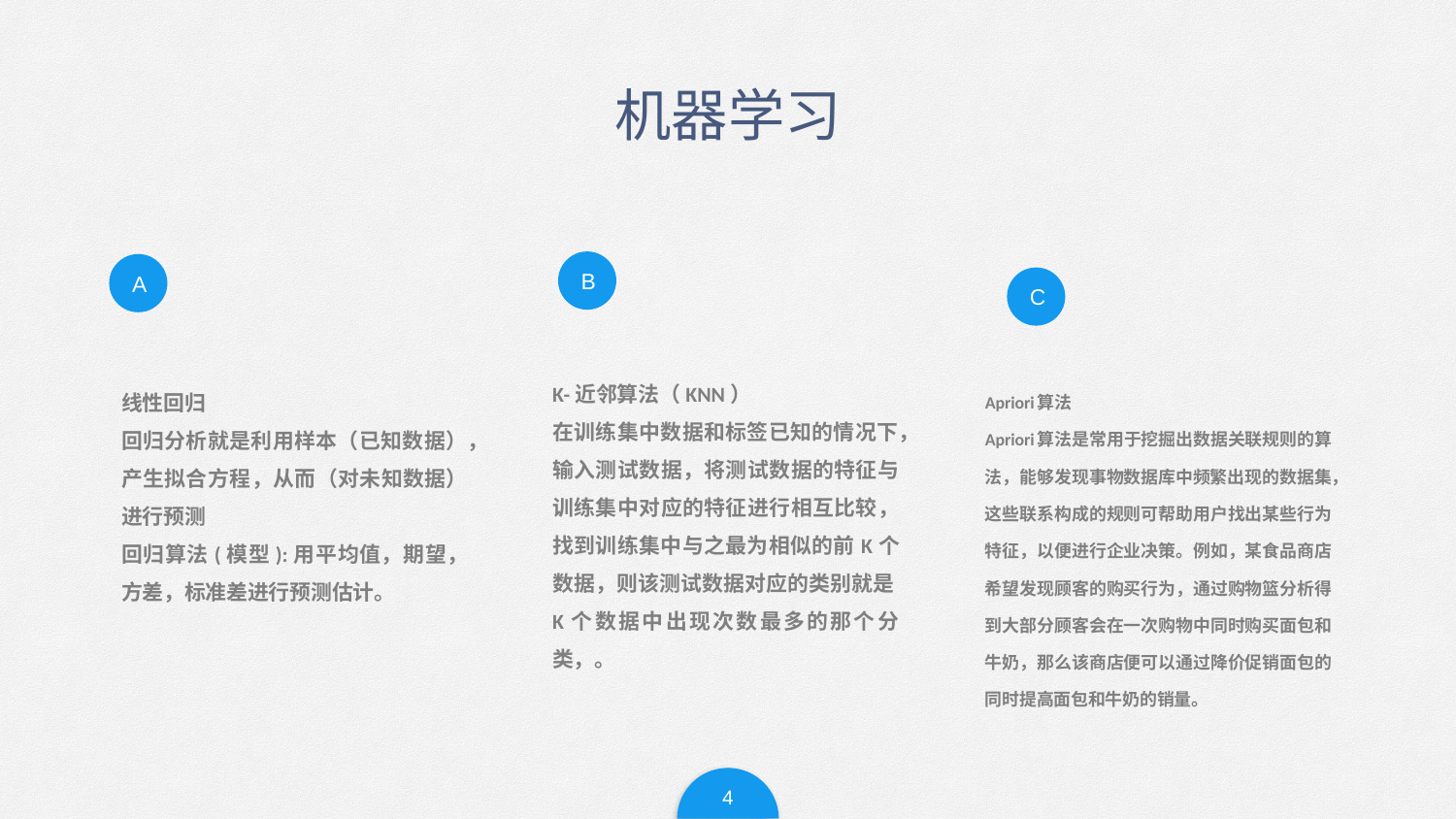

# 机器学习
B
A
C
K-近邻算法（KNN）
在训练集中数据和标签已知的情况下，输入测试数据，将测试数据的特征与训练集中对应的特征进行相互比较，找到训练集中与之最为相似的前K个数据，则该测试数据对应的类别就是K个数据中出现次数最多的那个分类，。
线性回归
回归分析就是利用样本（已知数据），产生拟合方程，从而（对未知数据）进行预测
回归算法(模型):用平均值，期望，方差，标准差进行预测估计。
Apriori算法
Apriori算法是常用于挖掘出数据关联规则的算法，能够发现事物数据库中频繁出现的数据集，这些联系构成的规则可帮助用户找出某些行为特征，以便进行企业决策。例如，某食品商店希望发现顾客的购买行为，通过购物篮分析得到大部分顾客会在一次购物中同时购买面包和牛奶，那么该商店便可以通过降价促销面包的同时提高面包和牛奶的销量。
4